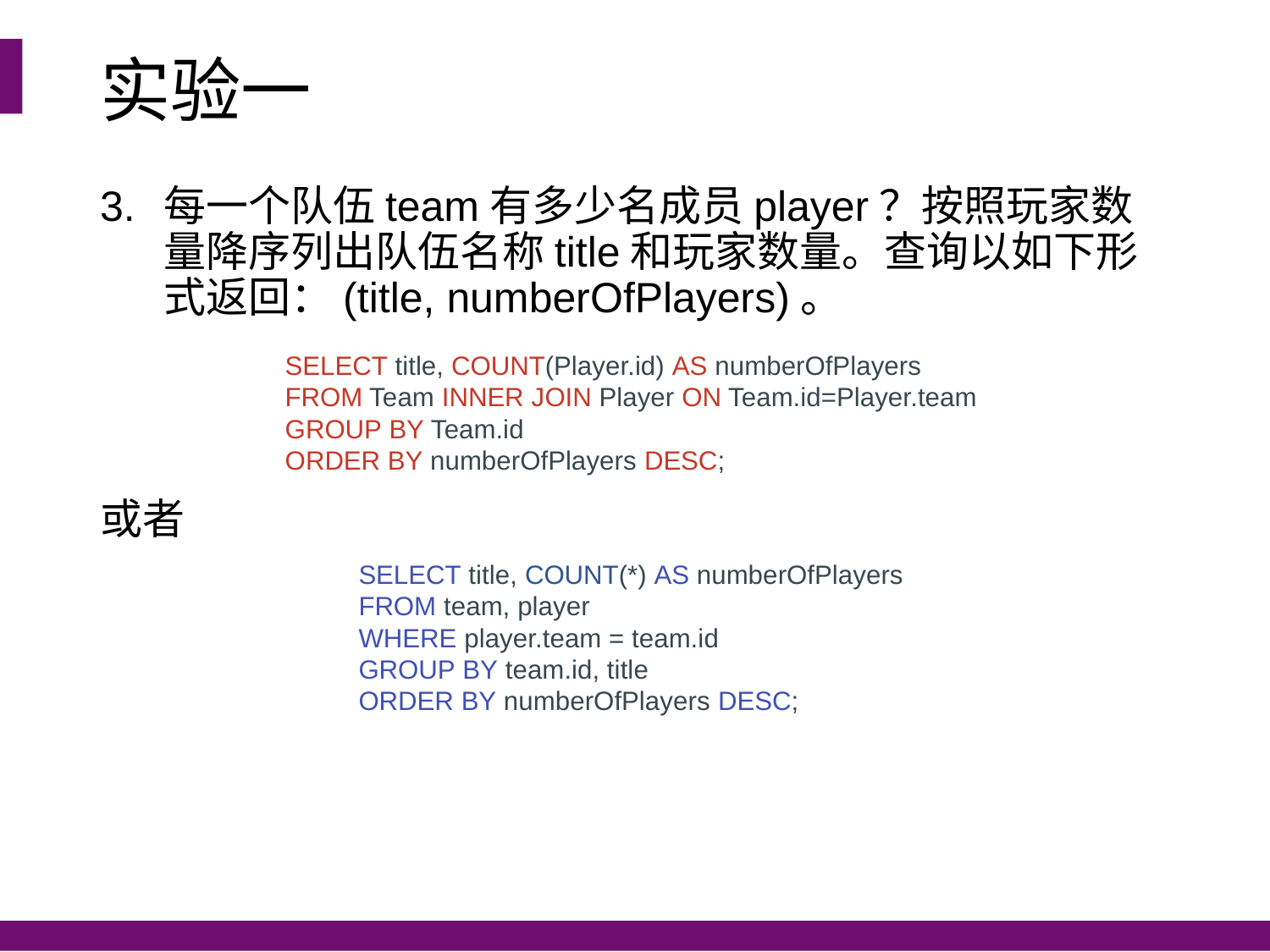

# 实验一
每一个队伍team有多少名成员player？按照玩家数量降序列出队伍名称title和玩家数量。查询以如下形式返回：(title, numberOfPlayers)。

或者
SELECT title, COUNT(Player.id) AS numberOfPlayers
FROM Team INNER JOIN Player ON Team.id=Player.team
GROUP BY Team.id
ORDER BY numberOfPlayers DESC;
SELECT title, COUNT(*) AS numberOfPlayers
FROM team, player
WHERE player.team = team.id
GROUP BY team.id, title
ORDER BY numberOfPlayers DESC;
29